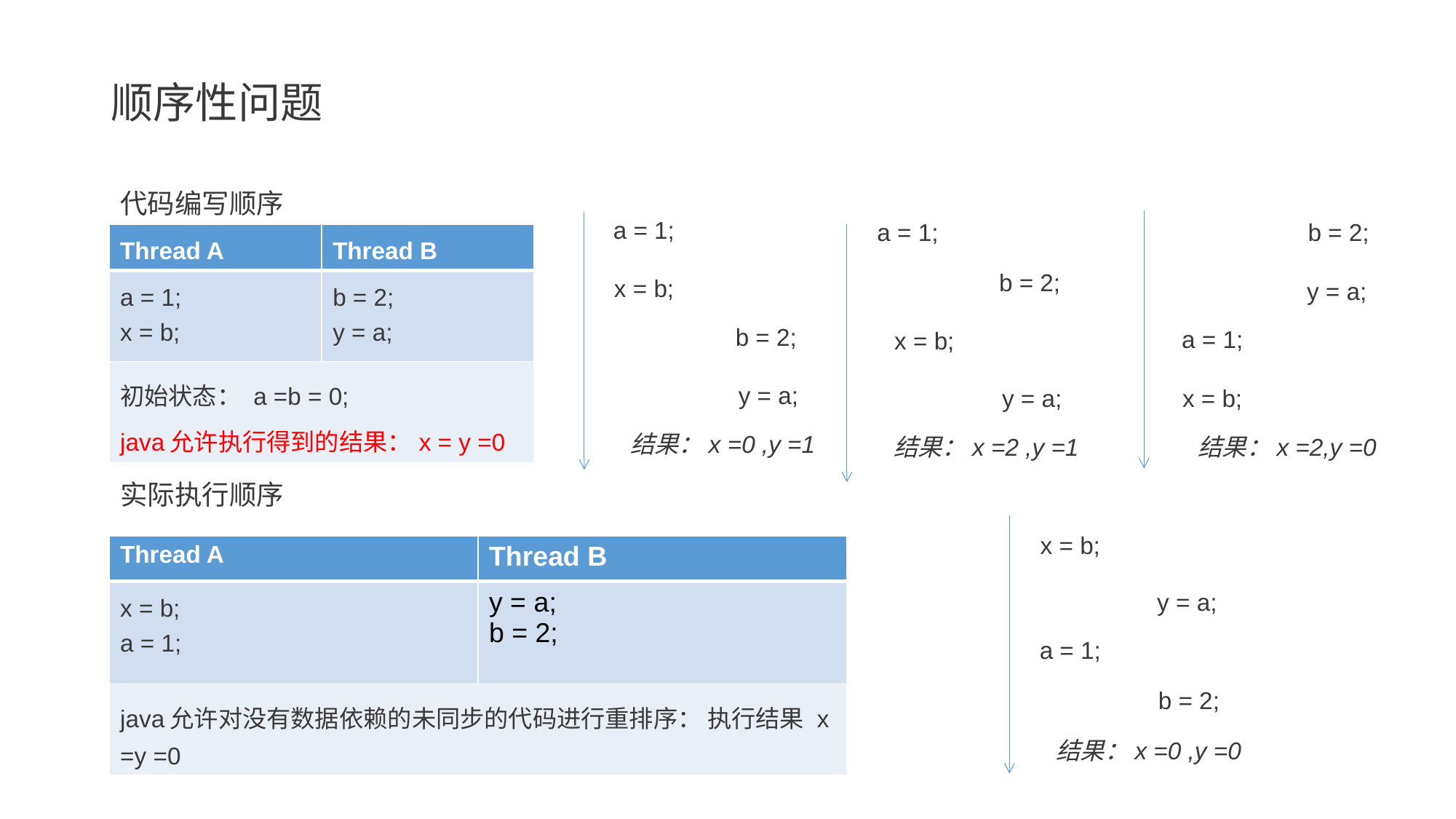

# 顺序性问题
代码编写顺序
a = 1;
x = b;
b = 2;
y = a;
结果：x =0 ,y =1
a = 1;
b = 2;
x = b;
y = a;
结果：x =2 ,y =1
b = 2;
y = a;
a = 1;
x = b;
结果：x =2,y =0
| Thread A | Thread B |
| --- | --- |
| a = 1; x = b; | b = 2; y = a; |
| 初始状态： a =b = 0; java允许执行得到的结果：x = y =0 |  |
实际执行顺序
x = b;
y = a;
a = 1;
b = 2;
结果：x =0 ,y =0
| Thread A | Thread B |
| --- | --- |
| x = b; a = 1; | y = a; b = 2; |
| java允许对没有数据依赖的未同步的代码进行重排序： 执行结果 x =y =0 |  |